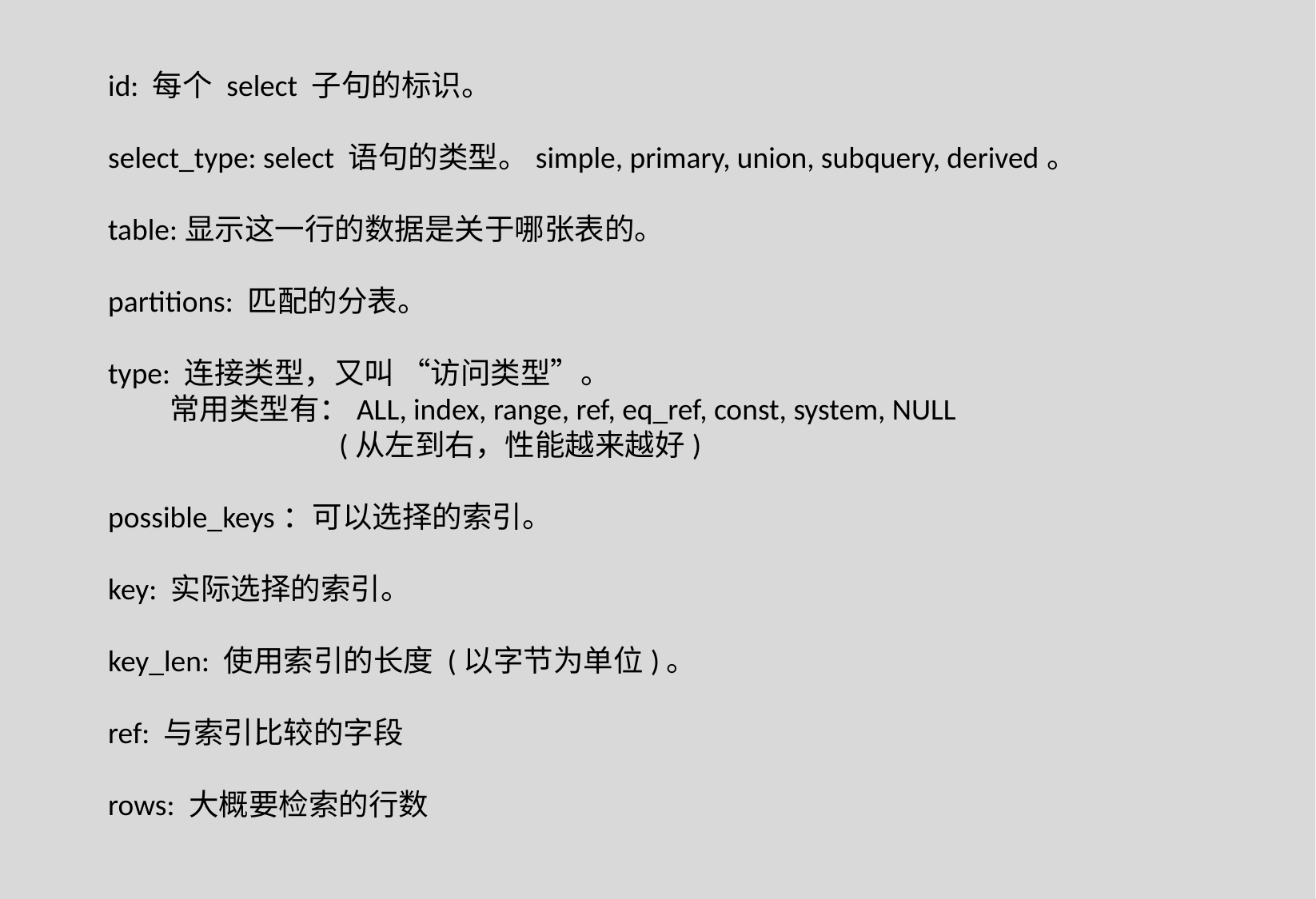

id: 每个 select 子句的标识。

select_type: select 语句的类型。simple, primary, union, subquery, derived。

table:显示这一行的数据是关于哪张表的。

partitions: 匹配的分表。

type: 连接类型，又叫 “访问类型”。
        常用类型有：ALL, index, range, ref, eq_ref, const, system, NULL
                                  (从左到右，性能越来越好)

possible_keys：可以选择的索引。

key: 实际选择的索引。

key_len: 使用索引的长度 (以字节为单位)。

ref: 与索引比较的字段

rows: 大概要检索的行数